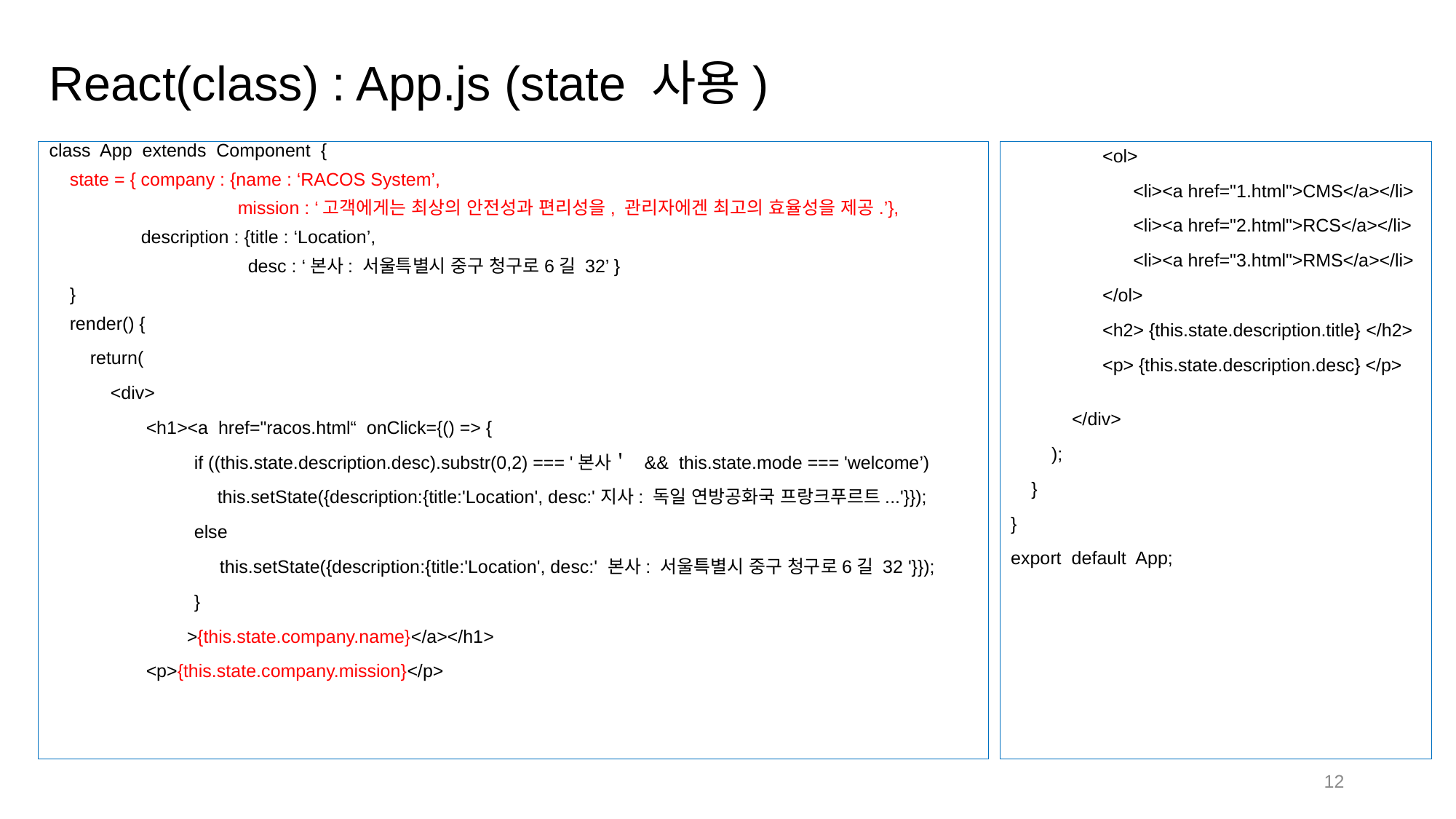

# React(class) : App.js (state 사용)
class  App  extends  Component  {
    state = { company : {name : ‘RACOS System’,
                                     mission : ‘고객에게는 최상의 안전성과 편리성을, 관리자에겐 최고의 효율성을 제공.’},
                  description : {title : ‘Location’,
                                       desc : ‘본사: 서울특별시 중구 청구로6길 32’ }
    }
    render() {
        return(
            <div>
                   <h1><a  href="racos.html“  onClick={() => {
	       if ((this.state.description.desc).substr(0,2) === '본사＇  &&  this.state.mode === 'welcome’)
                                 this.setState({description:{title:'Location', desc:'지사: 독일 연방공화국 프랑크푸르트...'}});
	       else
   	            this.setState({description:{title:'Location', desc:' 본사: 서울특별시 중구 청구로6길 32 '}});
	       }
                           >{this.state.company.name}</a></h1>
                   <p>{this.state.company.mission}</p>
                  <ol>
                        <li><a href="1.html">CMS</a></li>
                        <li><a href="2.html">RCS</a></li>
                        <li><a href="3.html">RMS</a></li>
                  </ol>
                  <h2> {this.state.description.title} </h2>
                  <p> {this.state.description.desc} </p>
            </div>
        );
    }
}
export  default  App;
12